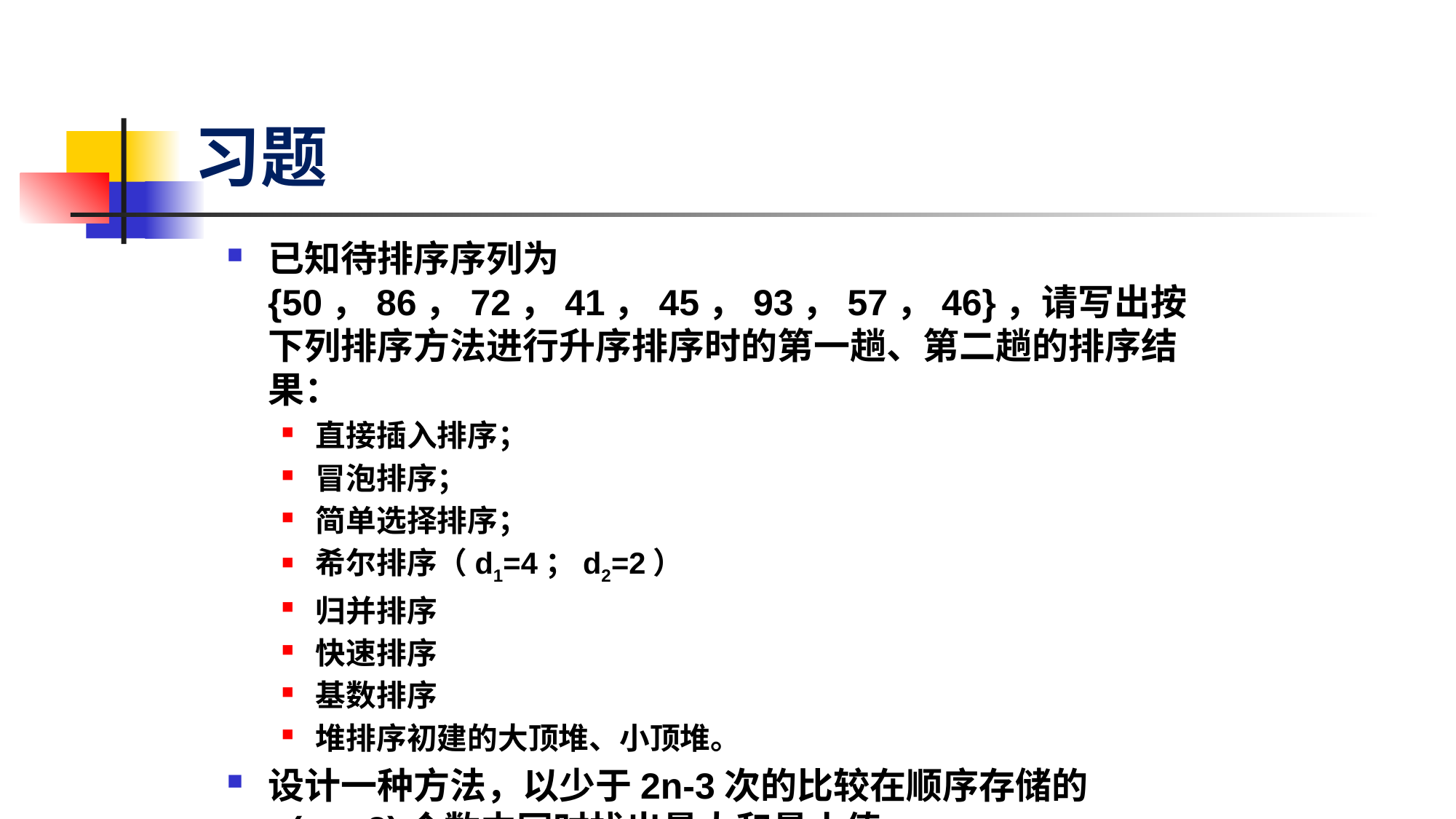

# 习题
已知待排序序列为{50，86，72，41，45，93，57，46}，请写出按下列排序方法进行升序排序时的第一趟、第二趟的排序结果：
直接插入排序；
冒泡排序；
简单选择排序；
希尔排序（d1=4；d2=2）
归并排序
快速排序
基数排序
堆排序初建的大顶堆、小顶堆。
设计一种方法，以少于2n-3次的比较在顺序存储的n(n>=2)个数中同时找出最大和最小值。。